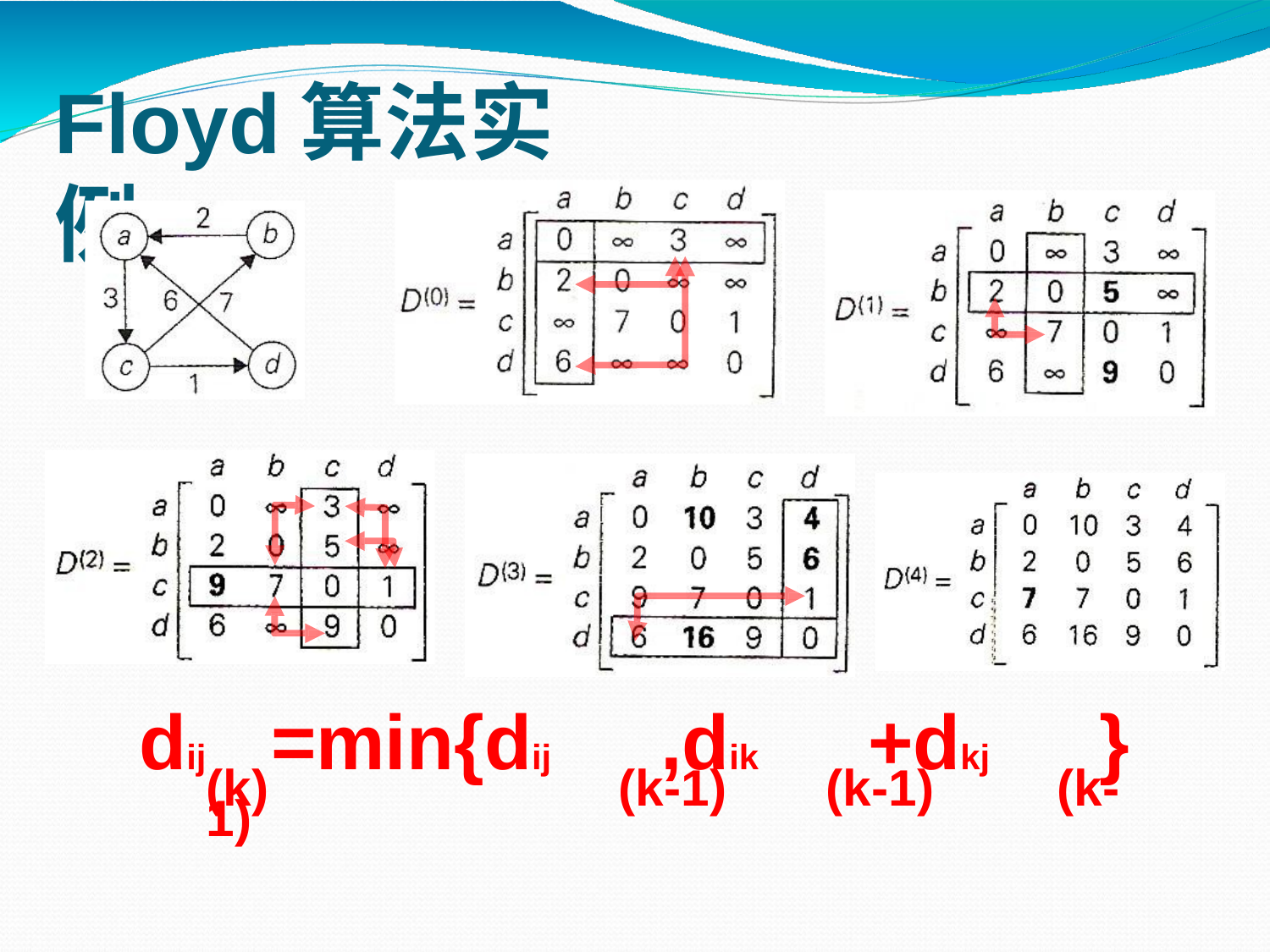

# Floyd算法实例

dij	=min{dij	,dik	+dkj	}
(k)	(k-1)	(k-1)	(k-1)